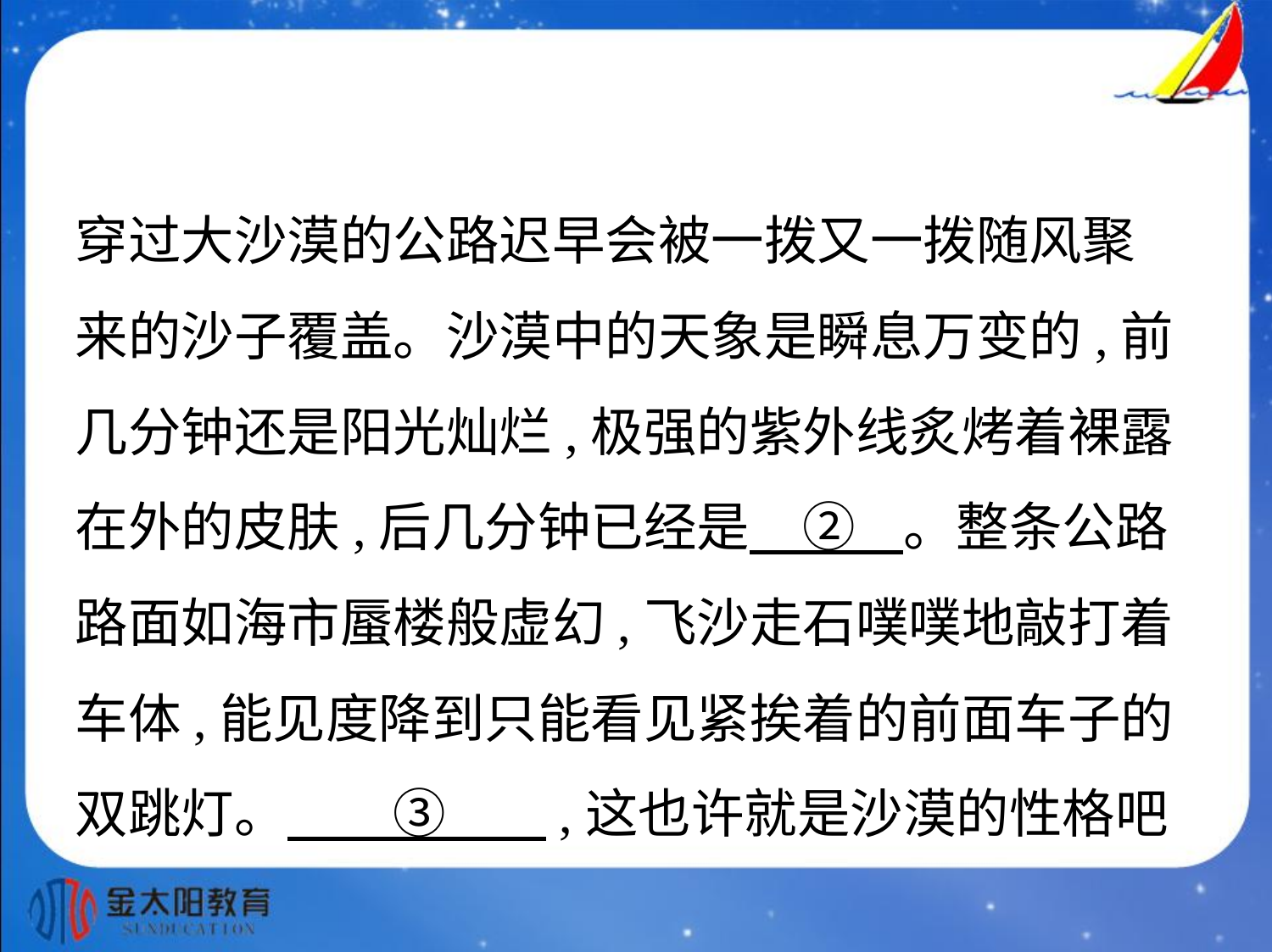

穿过大沙漠的公路迟早会被一拨又一拨随风聚
来的沙子覆盖。沙漠中的天象是瞬息万变的,前
几分钟还是阳光灿烂,极强的紫外线炙烤着裸露
在外的皮肤,后几分钟已经是　②    。整条公路
路面如海市蜃楼般虚幻,飞沙走石噗噗地敲打着
车体,能见度降到只能看见紧挨着的前面车子的
双跳灯。　　③　    ,这也许就是沙漠的性格吧